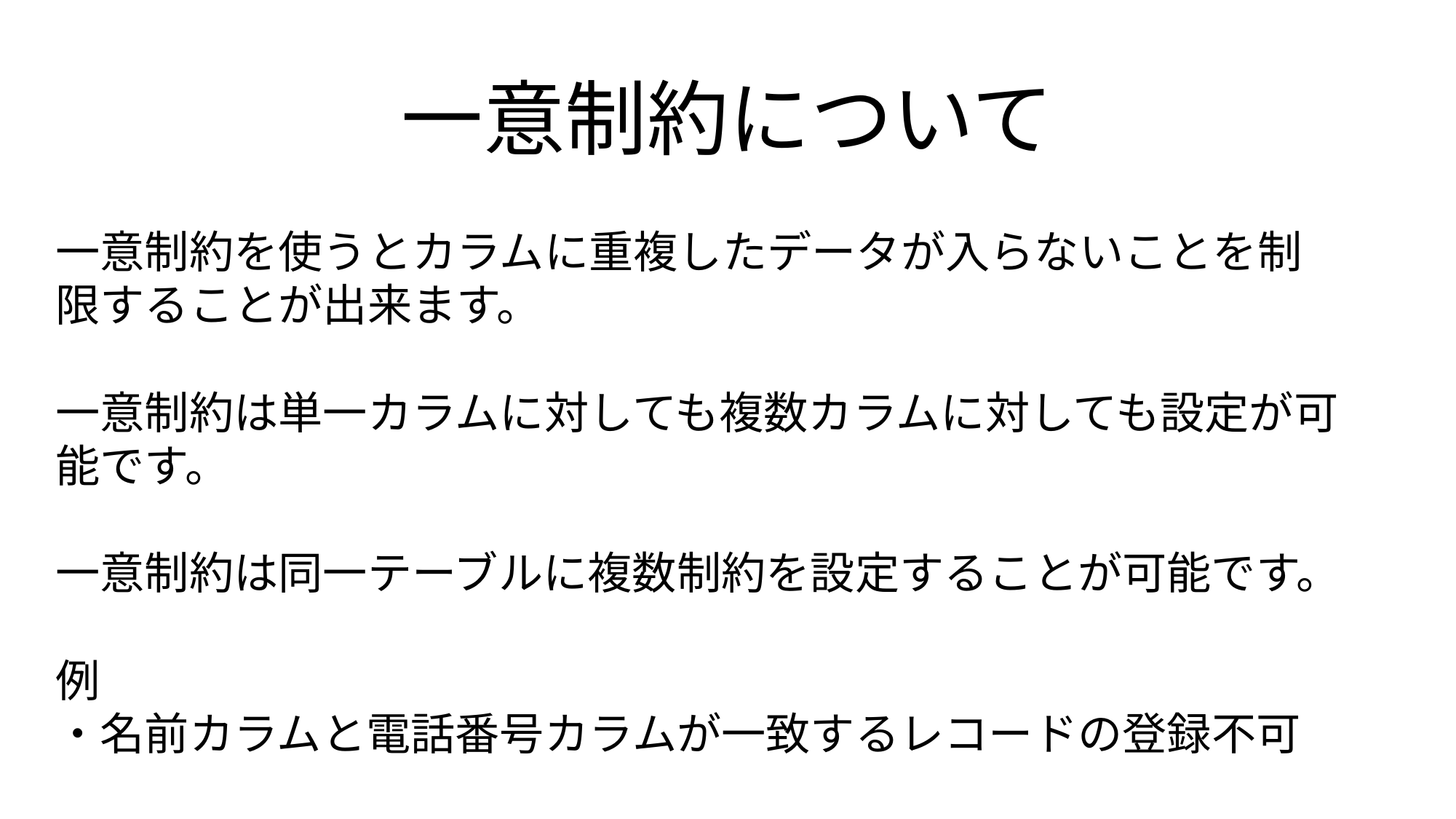

# 一意制約について
一意制約を使うとカラムに重複したデータが入らないことを制限することが出来ます。

一意制約は単一カラムに対しても複数カラムに対しても設定が可能です。

一意制約は同一テーブルに複数制約を設定することが可能です。

例
・名前カラムと電話番号カラムが一致するレコードの登録不可